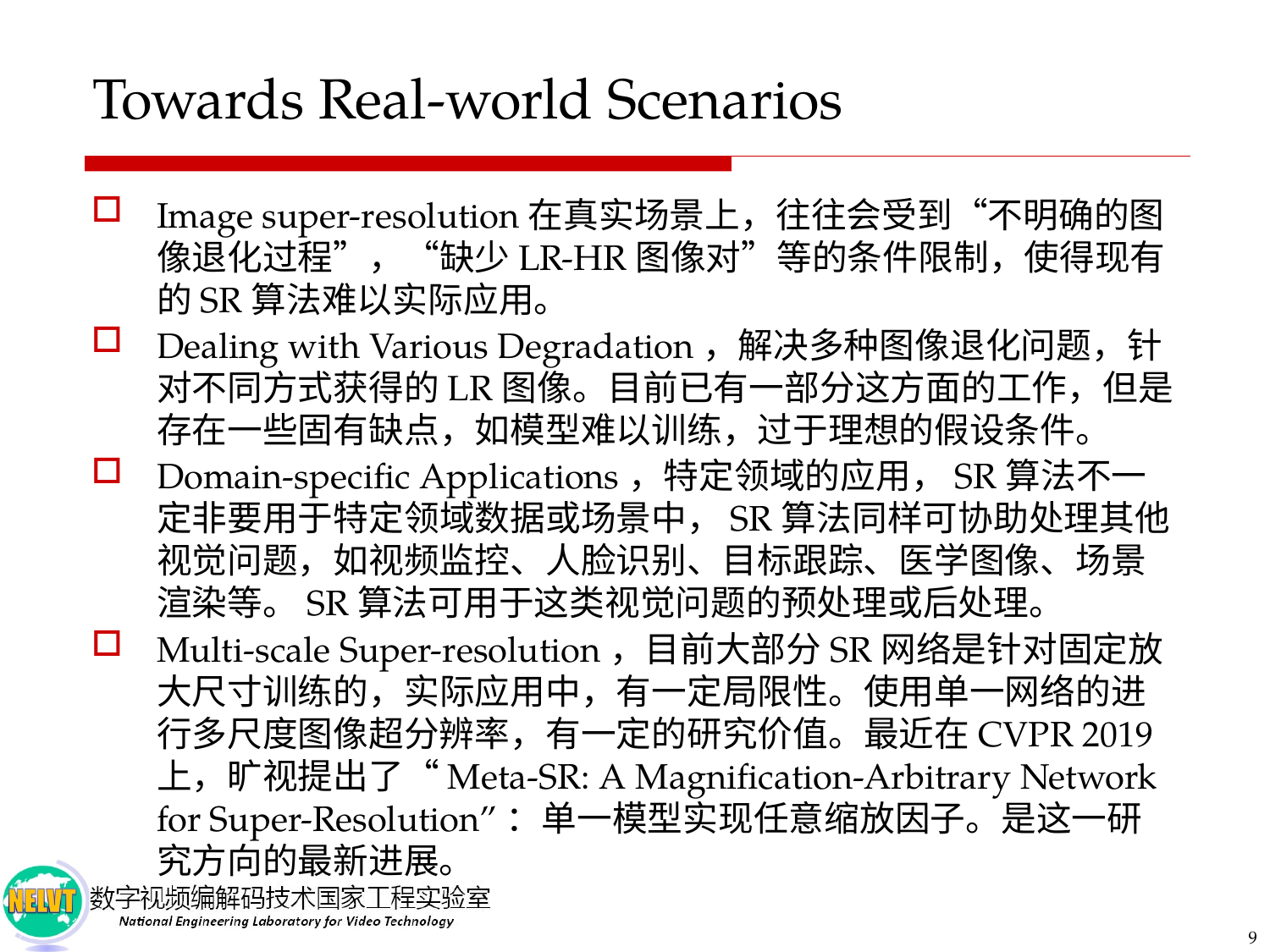

# Towards Real-world Scenarios
Image super-resolution在真实场景上，往往会受到“不明确的图像退化过程”，“缺少LR-HR图像对”等的条件限制，使得现有的SR算法难以实际应用。
Dealing with Various Degradation，解决多种图像退化问题，针对不同方式获得的LR图像。目前已有一部分这方面的工作，但是存在一些固有缺点，如模型难以训练，过于理想的假设条件。
Domain-specific Applications，特定领域的应用，SR算法不一定非要用于特定领域数据或场景中，SR算法同样可协助处理其他视觉问题，如视频监控、人脸识别、目标跟踪、医学图像、场景渲染等。SR算法可用于这类视觉问题的预处理或后处理。
Multi-scale Super-resolution，目前大部分SR网络是针对固定放大尺寸训练的，实际应用中，有一定局限性。使用单一网络的进行多尺度图像超分辨率，有一定的研究价值。最近在CVPR 2019上，旷视提出了“Meta-SR: A Magnification-Arbitrary Network for Super-Resolution”：单一模型实现任意缩放因子。是这一研究方向的最新进展。
9